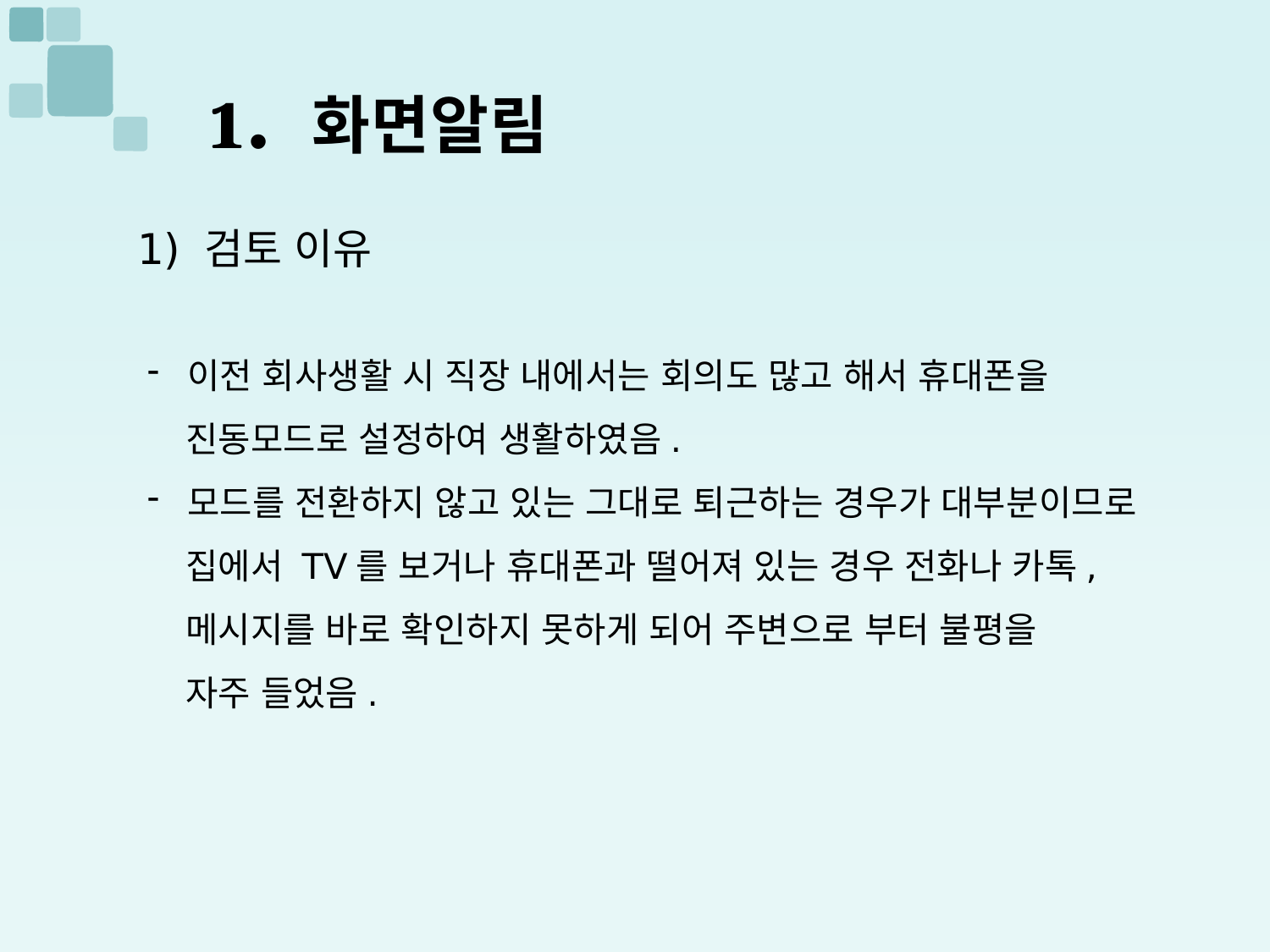

# 1. 화면알림
1) 검토 이유
이전 회사생활 시 직장 내에서는 회의도 많고 해서 휴대폰을
   진동모드로 설정하여 생활하였음.
모드를 전환하지 않고 있는 그대로 퇴근하는 경우가 대부분이므로
   집에서 TV를 보거나 휴대폰과 떨어져 있는 경우 전화나 카톡,
   메시지를 바로 확인하지 못하게 되어 주변으로 부터 불평을
   자주 들었음.